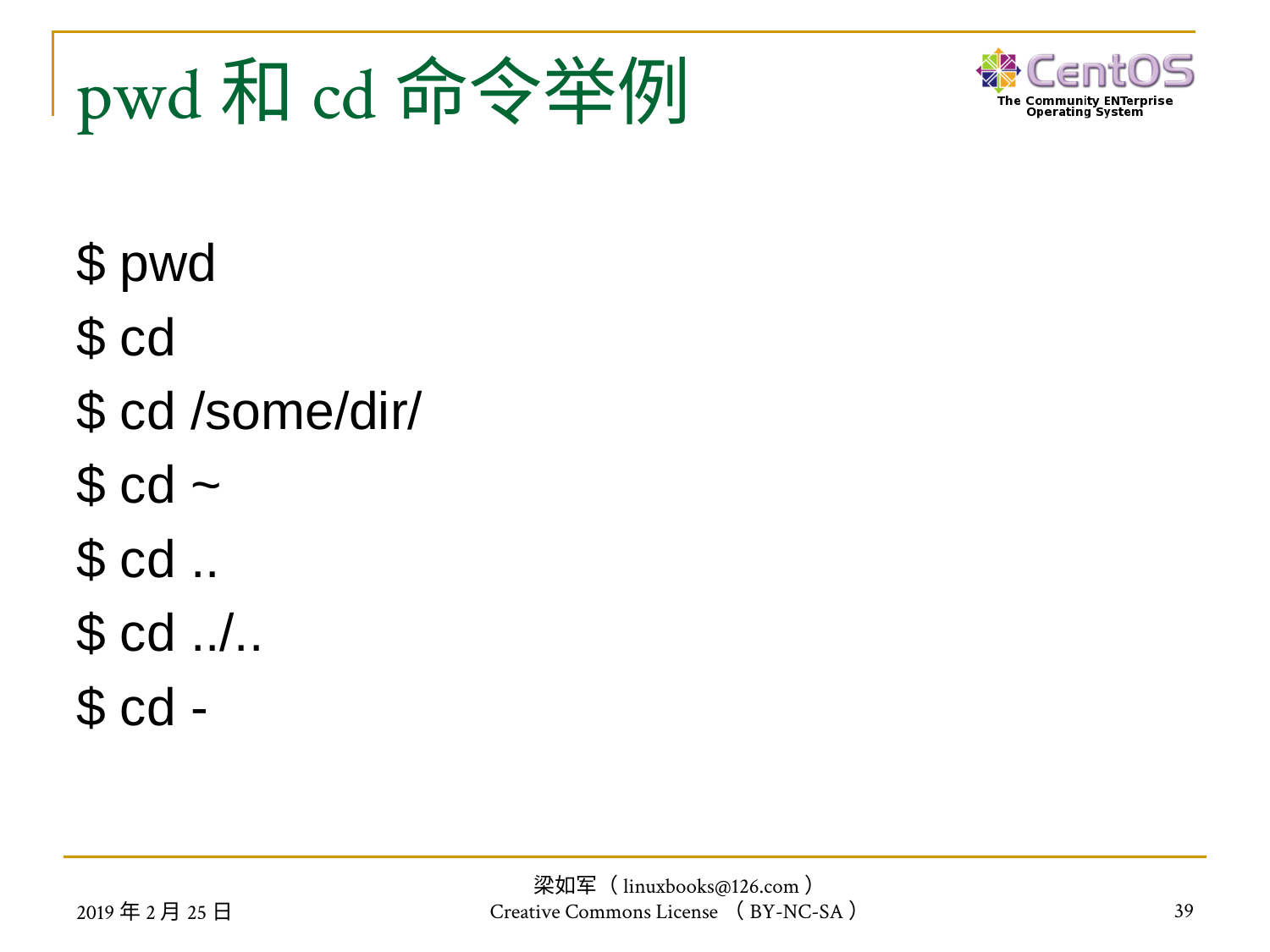

# pwd和cd命令举例
$ pwd
$ cd
$ cd /some/dir/
$ cd ~
$ cd ..
$ cd ../..
$ cd -
梁如军（linuxbooks@126.com）
Creative Commons License（BY-NC-SA）
2019年2月25日
39